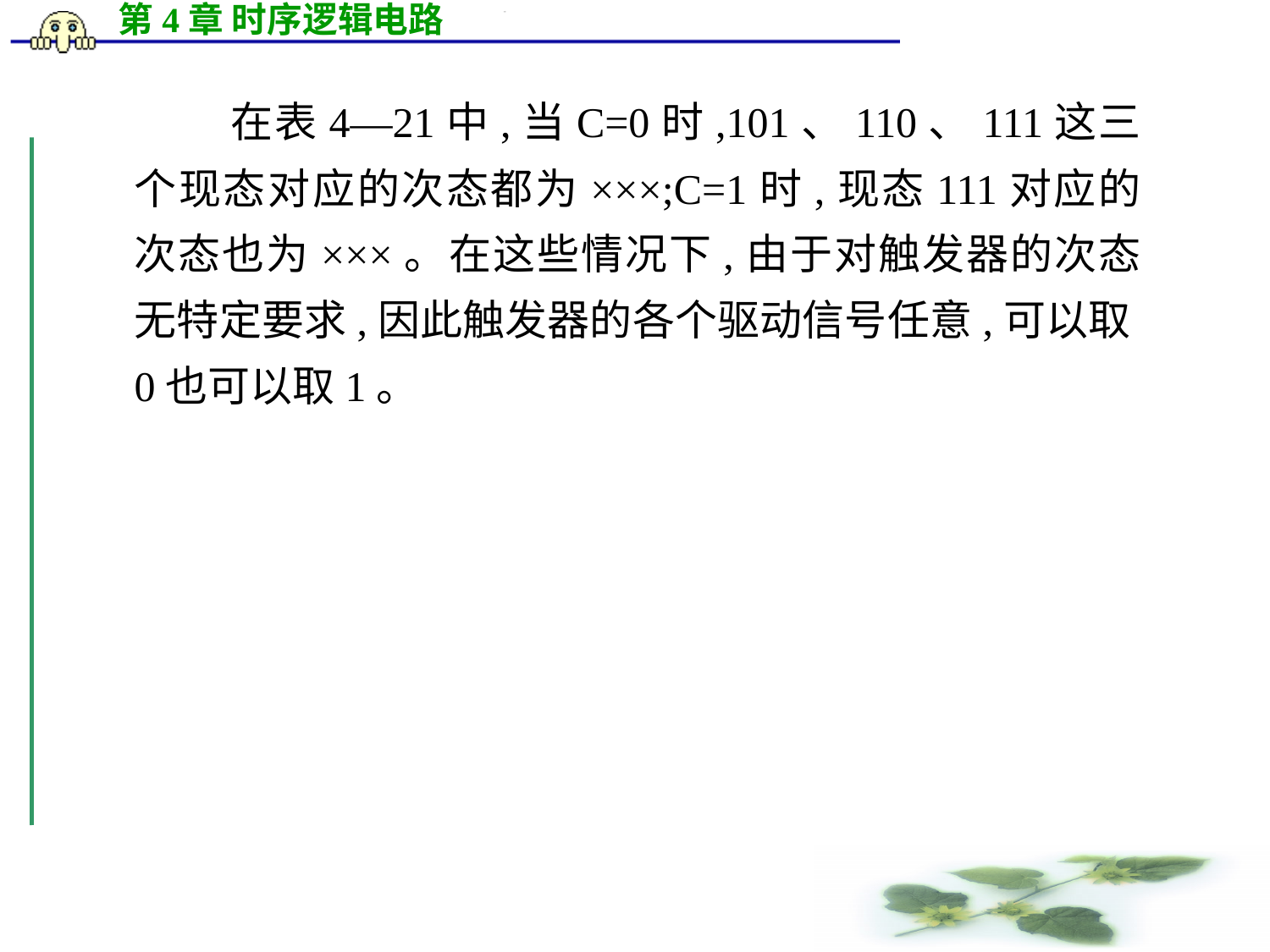

在表4―21中,当C=0时,101、110、111这三个现态对应的次态都为×××;C=1时,现态111对应的次态也为×××。在这些情况下,由于对触发器的次态无特定要求,因此触发器的各个驱动信号任意,可以取0也可以取1。